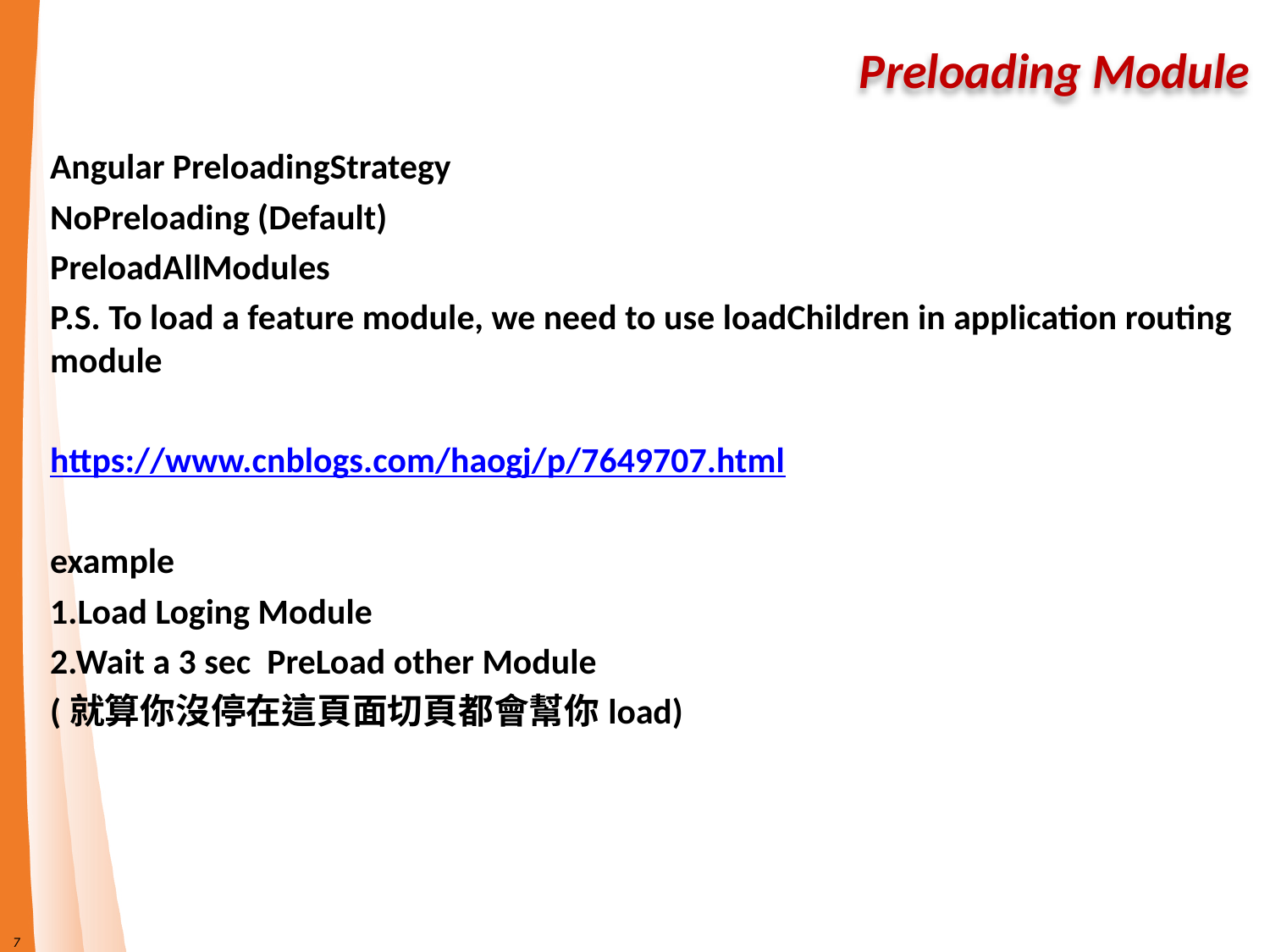

# Preloading Module
Angular PreloadingStrategy
NoPreloading (Default)
PreloadAllModules
P.S. To load a feature module, we need to use loadChildren in application routing module

https://www.cnblogs.com/haogj/p/7649707.html

example
1.Load Loging Module
2.Wait a 3 sec  PreLoad other Module
(就算你沒停在這頁面切頁都會幫你load)

7